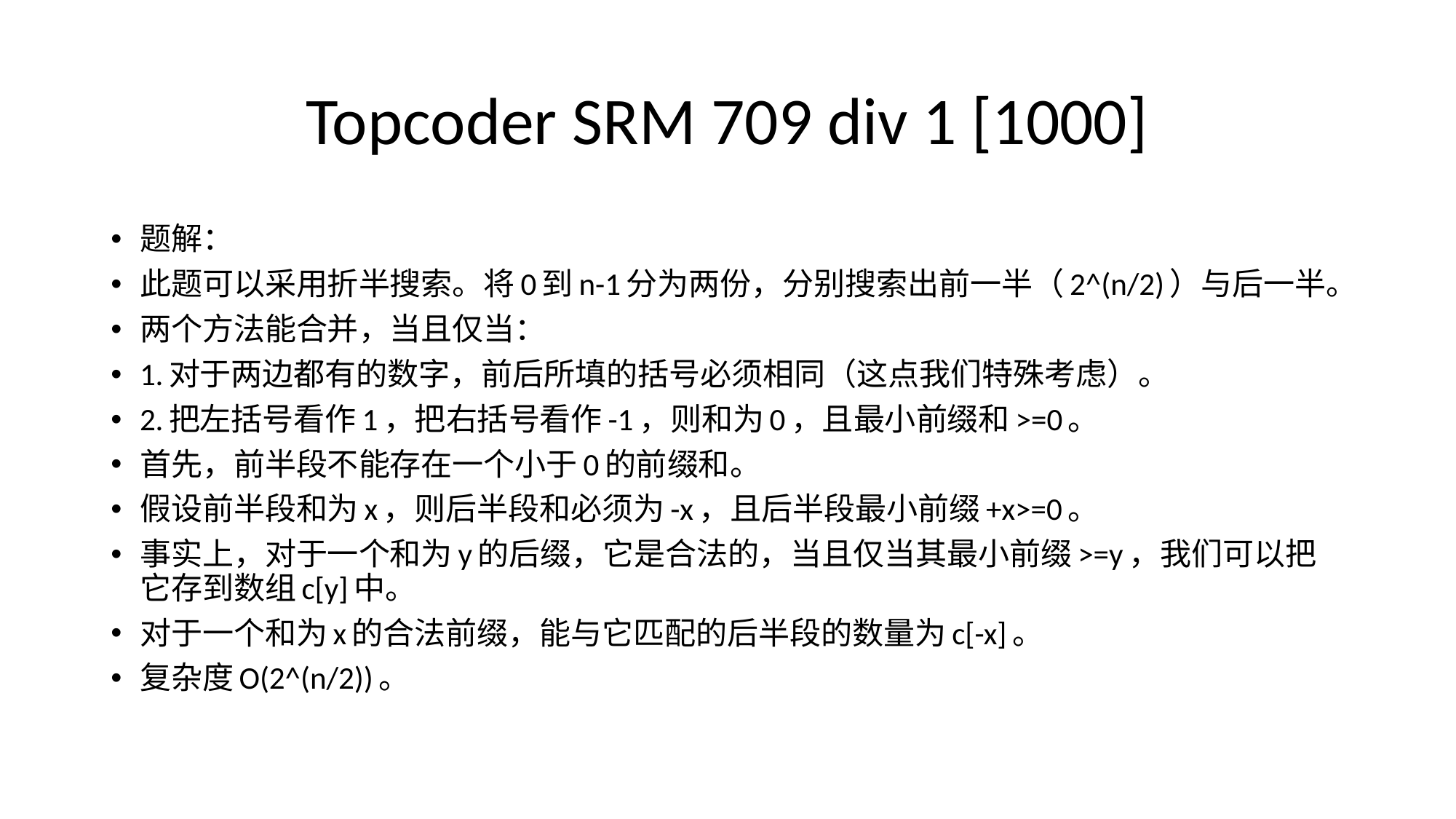

# Topcoder SRM 709 div 1 [1000]
题解：
此题可以采用折半搜索。将0到n-1分为两份，分别搜索出前一半（2^(n/2)）与后一半。
两个方法能合并，当且仅当：
1.对于两边都有的数字，前后所填的括号必须相同（这点我们特殊考虑）。
2.把左括号看作1，把右括号看作-1，则和为0，且最小前缀和>=0。
首先，前半段不能存在一个小于0的前缀和。
假设前半段和为x，则后半段和必须为-x，且后半段最小前缀+x>=0。
事实上，对于一个和为y的后缀，它是合法的，当且仅当其最小前缀>=y，我们可以把它存到数组c[y]中。
对于一个和为x的合法前缀，能与它匹配的后半段的数量为c[-x]。
复杂度O(2^(n/2))。